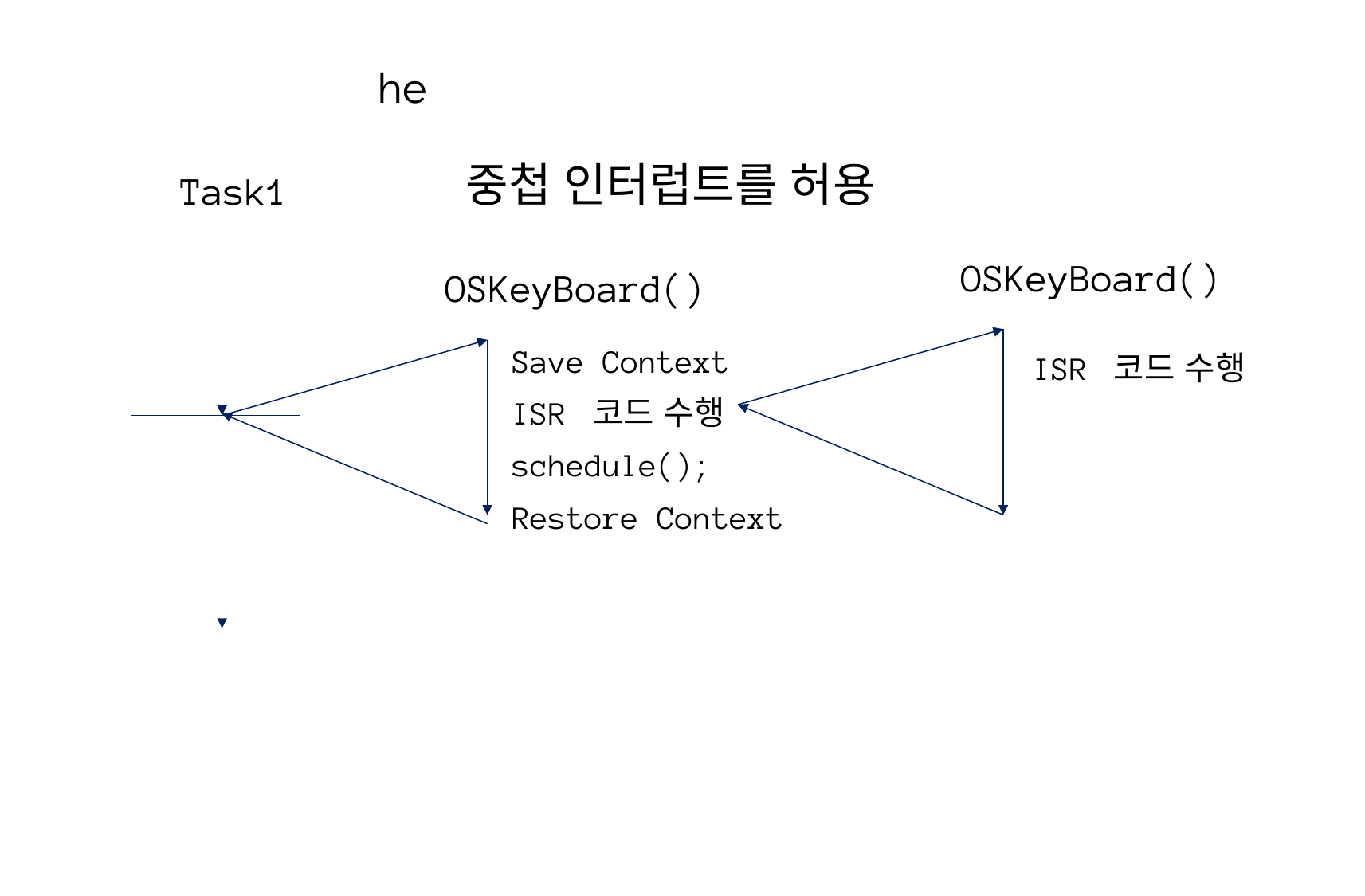

he
중첩 인터럽트를 허용
Task1
OSKeyBoard()
OSKeyBoard()
Save Context
ISR 코드 수행
schedule();
Restore Context
ISR 코드 수행